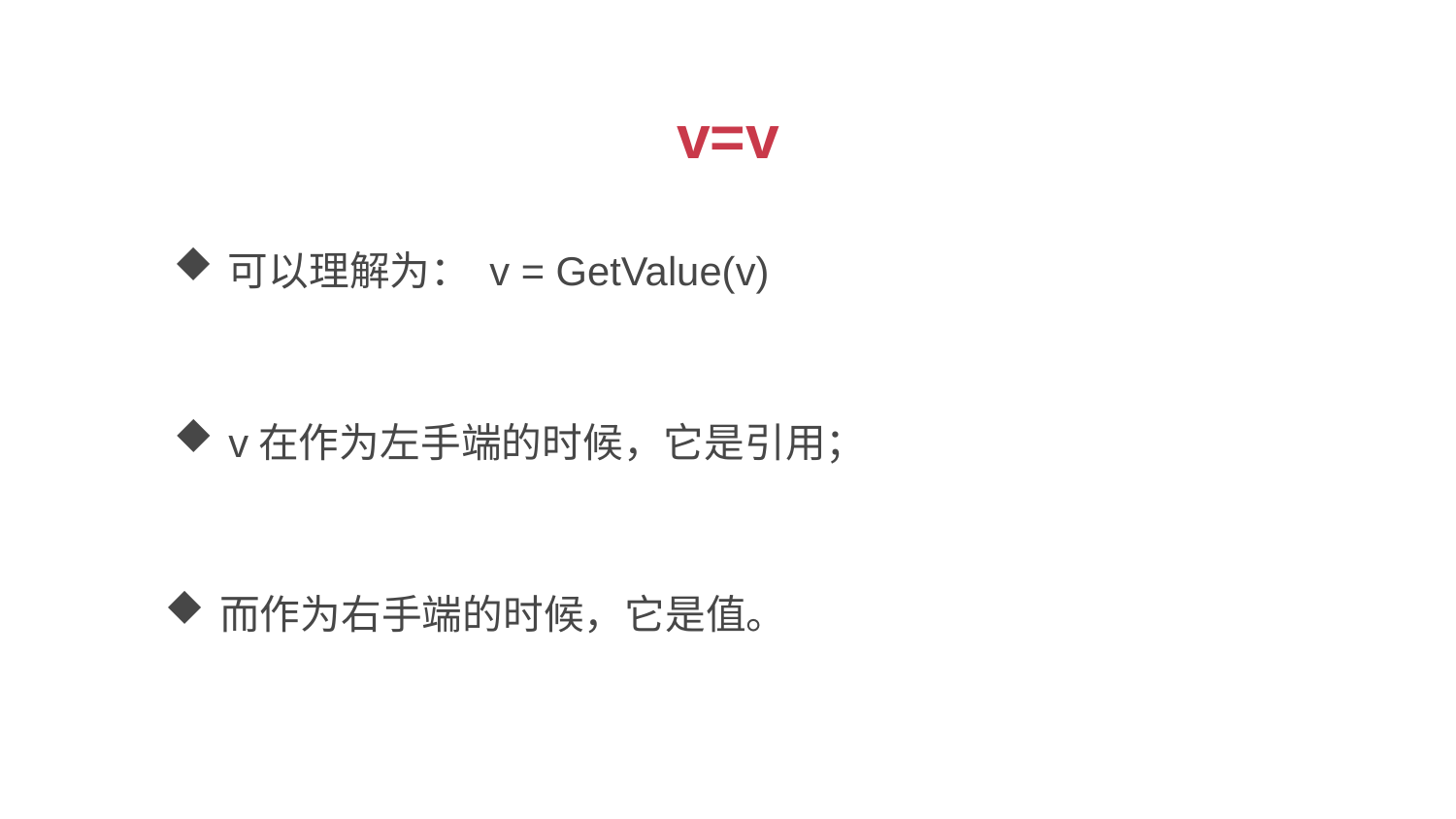

v=v
可以理解为： v = GetValue(v)
v在作为左手端的时候，它是引用；
而作为右手端的时候，它是值。